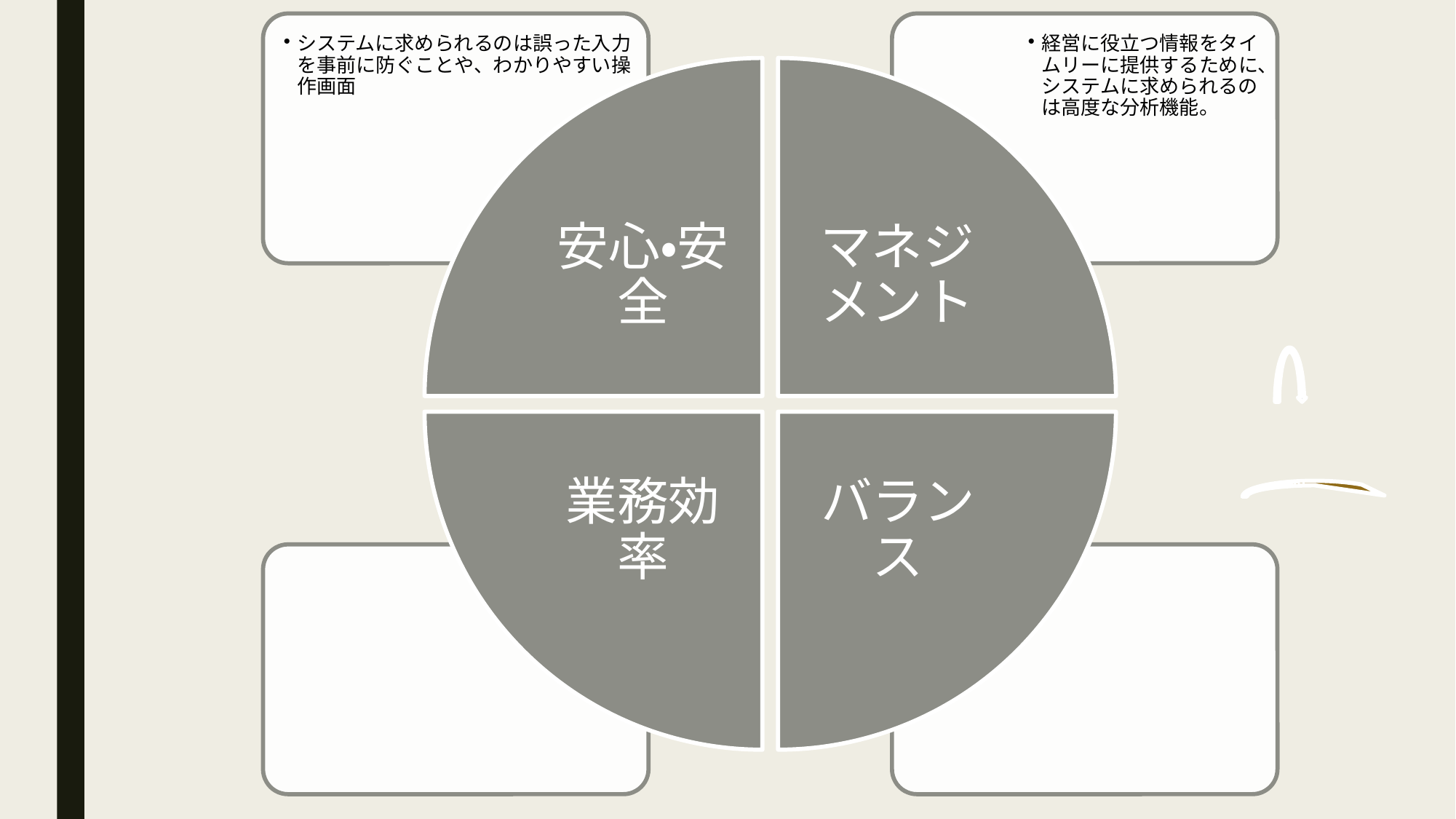

経営に役立つ情報をタイムリーに提供するために、システムに求められるのは高度な分析機能。
システムに求められるのは誤った入力を事前に防ぐことや、わかりやすい操作画面
安心・安全
マネジメント
バランス
業務効率